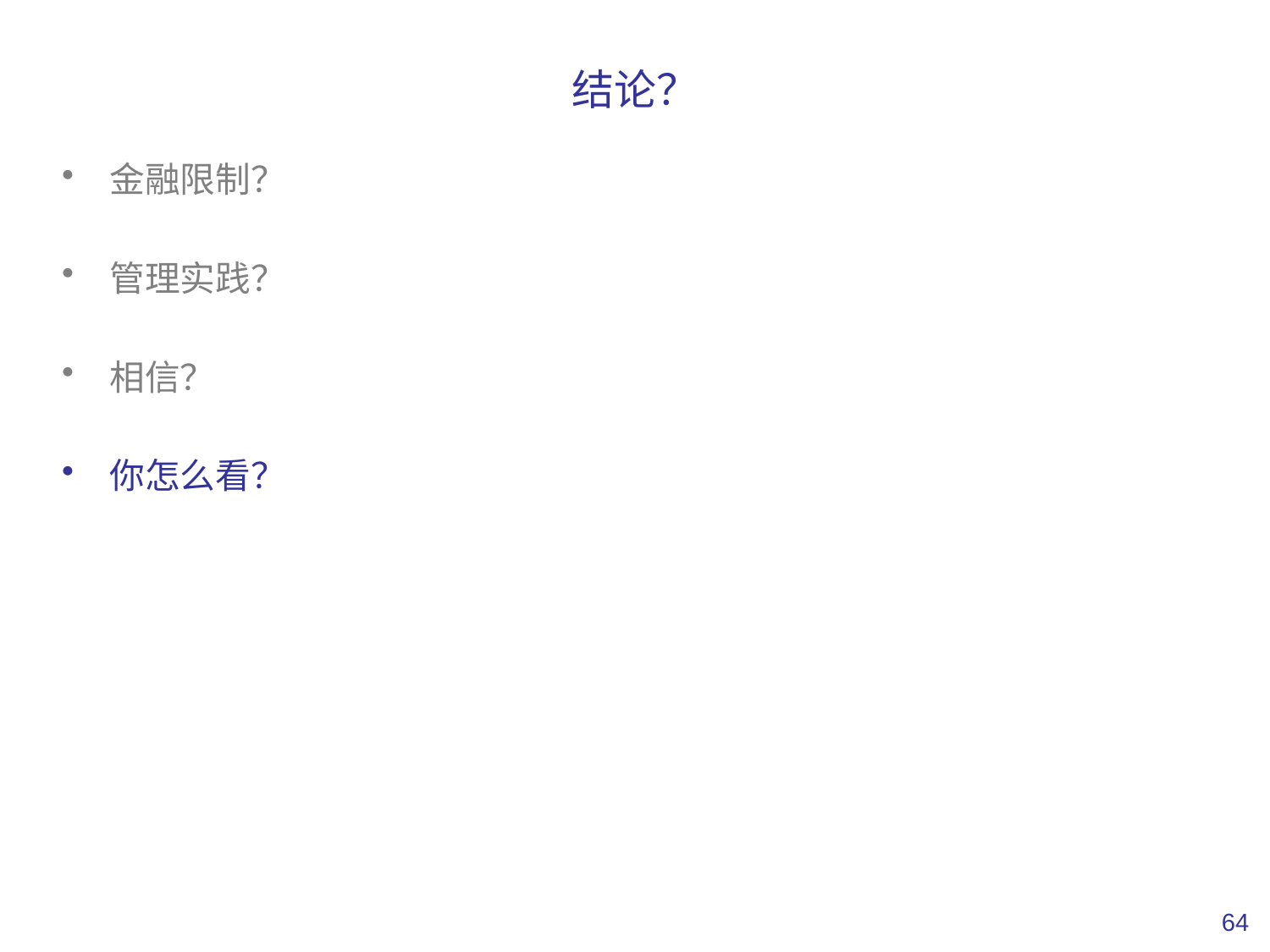

# 结论？
金融限制？

管理实践？

相信？

你怎么看？

64